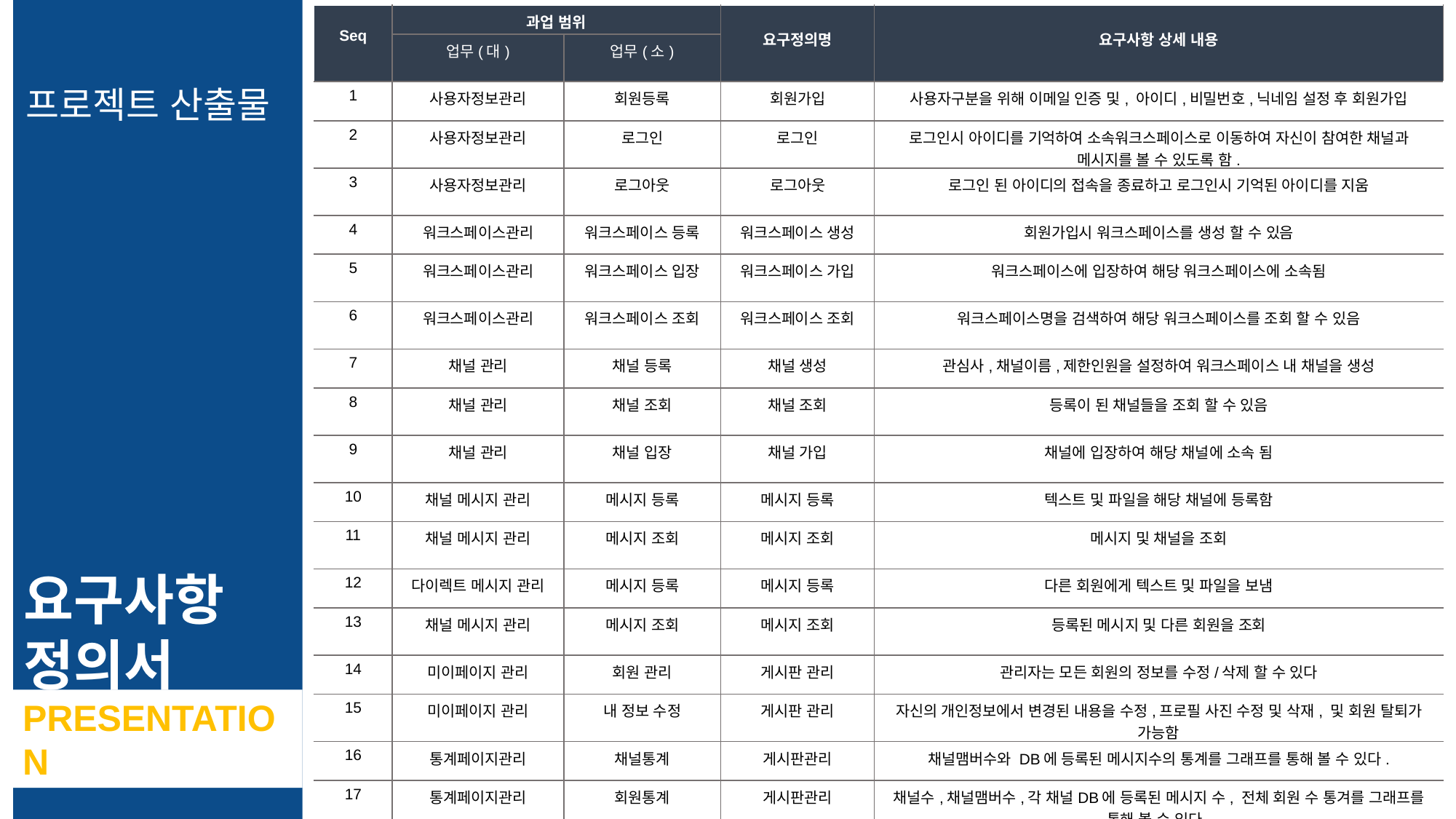

| Seq | 과업 범위 |  | 요구정의명 | 요구사항 상세 내용 |
| --- | --- | --- | --- | --- |
|  | 업무(대) | 업무(소) |  |  |
| 1 | 사용자정보관리 | 회원등록 | 회원가입 | 사용자구분을 위해 이메일 인증 및, 아이디,비밀번호,닉네임 설정 후 회원가입 |
| 2 | 사용자정보관리 | 로그인 | 로그인 | 로그인시 아이디를 기억하여 소속워크스페이스로 이동하여 자신이 참여한 채널과 메시지를 볼 수 있도록 함. |
| 3 | 사용자정보관리 | 로그아웃 | 로그아웃 | 로그인 된 아이디의 접속을 종료하고 로그인시 기억된 아이디를 지움 |
| 4 | 워크스페이스관리 | 워크스페이스 등록 | 워크스페이스 생성 | 회원가입시 워크스페이스를 생성 할 수 있음 |
| 5 | 워크스페이스관리 | 워크스페이스 입장 | 워크스페이스 가입 | 워크스페이스에 입장하여 해당 워크스페이스에 소속됨 |
| 6 | 워크스페이스관리 | 워크스페이스 조회 | 워크스페이스 조회 | 워크스페이스명을 검색하여 해당 워크스페이스를 조회 할 수 있음 |
| 7 | 채널 관리 | 채널 등록 | 채널 생성 | 관심사,채널이름,제한인원을 설정하여 워크스페이스 내 채널을 생성 |
| 8 | 채널 관리 | 채널 조회 | 채널 조회 | 등록이 된 채널들을 조회 할 수 있음 |
| 9 | 채널 관리 | 채널 입장 | 채널 가입 | 채널에 입장하여 해당 채널에 소속 됨 |
| 10 | 채널 메시지 관리 | 메시지 등록 | 메시지 등록 | 텍스트 및 파일을 해당 채널에 등록함 |
| 11 | 채널 메시지 관리 | 메시지 조회 | 메시지 조회 | 메시지 및 채널을 조회 |
| 12 | 다이렉트 메시지 관리 | 메시지 등록 | 메시지 등록 | 다른 회원에게 텍스트 및 파일을 보냄 |
| 13 | 채널 메시지 관리 | 메시지 조회 | 메시지 조회 | 등록된 메시지 및 다른 회원을 조회 |
| 14 | 미이페이지 관리 | 회원 관리 | 게시판 관리 | 관리자는 모든 회원의 정보를 수정/삭제 할 수 있다 |
| 15 | 미이페이지 관리 | 내 정보 수정 | 게시판 관리 | 자신의 개인정보에서 변경된 내용을 수정,프로필 사진 수정 및 삭재, 및 회원 탈퇴가 가능함 |
| 16 | 통계페이지관리 | 채널통계 | 게시판관리 | 채널맴버수와 DB에 등록된 메시지수의 통계를 그래프를 통해 볼 수 있다. |
| 17 | 통계페이지관리 | 회원통계 | 게시판관리 | 채널수,채널맴버수,각 채널DB에 등록된 메시지 수, 전체 회원 수 통겨를 그래프를 통해 볼 수 있다. |
프로젝트 산출물
요구사항 정의서
요구사항
정의서
PRESENTATION